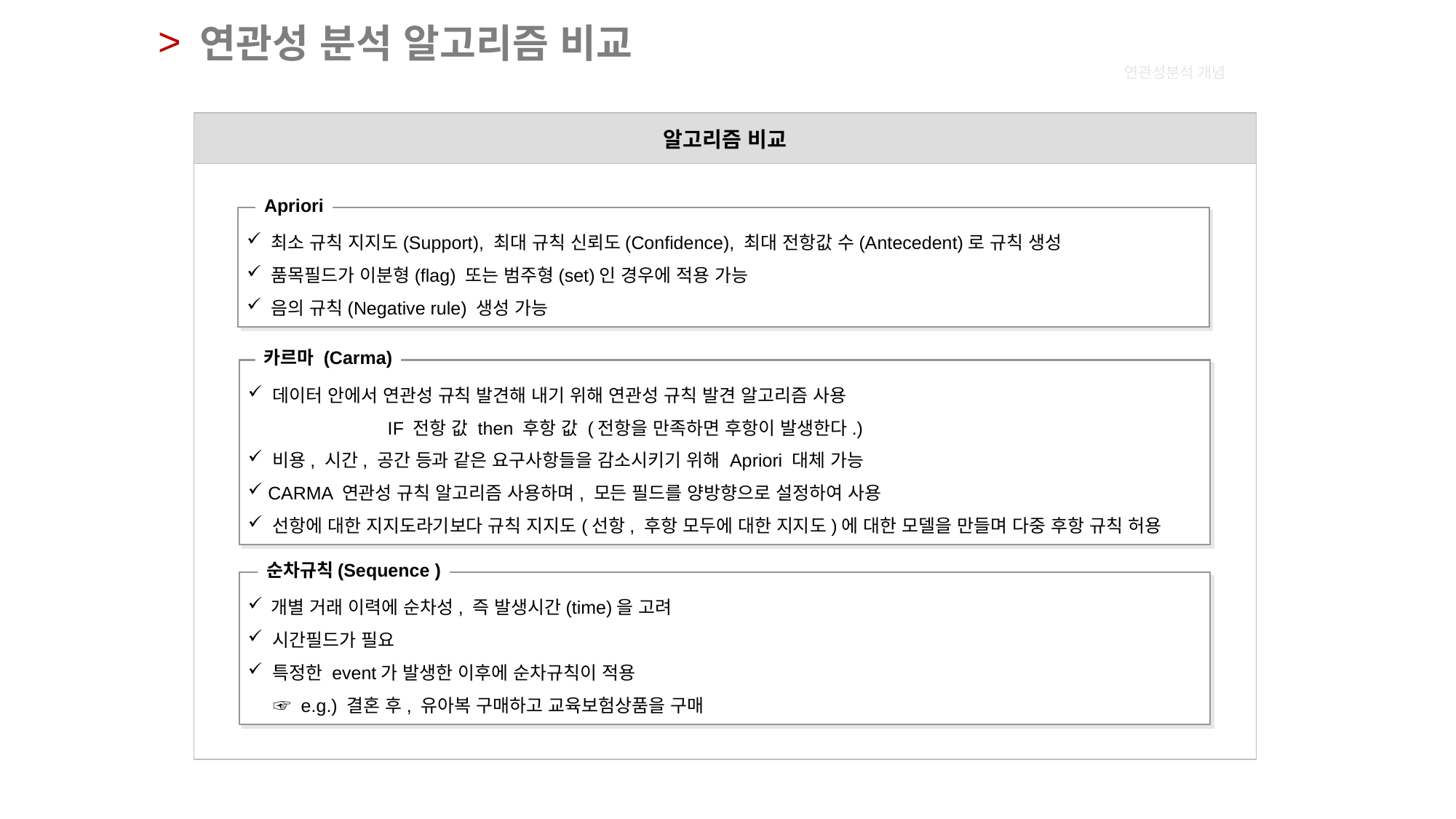

연관성 분석 알고리즘 비교
연관성분석 개념
| 알고리즘 비교 |
| --- |
|  |
Apriori
 최소 규칙 지지도(Support), 최대 규칙 신뢰도(Confidence), 최대 전항값 수(Antecedent)로 규칙 생성
 품목필드가 이분형(flag) 또는 범주형(set)인 경우에 적용 가능
 음의 규칙(Negative rule) 생성 가능
카르마 (Carma)
 데이터 안에서 연관성 규칙 발견해 내기 위해 연관성 규칙 발견 알고리즘 사용
	IF 전항 값 then 후항 값 (전항을 만족하면 후항이 발생한다.)
 비용, 시간, 공간 등과 같은 요구사항들을 감소시키기 위해 Apriori 대체 가능
 CARMA 연관성 규칙 알고리즘 사용하며, 모든 필드를 양방향으로 설정하여 사용
 선항에 대한 지지도라기보다 규칙 지지도(선항, 후항 모두에 대한 지지도)에 대한 모델을 만들며 다중 후항 규칙 허용
순차규칙(Sequence )
 개별 거래 이력에 순차성, 즉 발생시간(time)을 고려
 시간필드가 필요
 특정한 event가 발생한 이후에 순차규칙이 적용
     ☞ e.g.) 결혼 후, 유아복 구매하고 교육보험상품을 구매